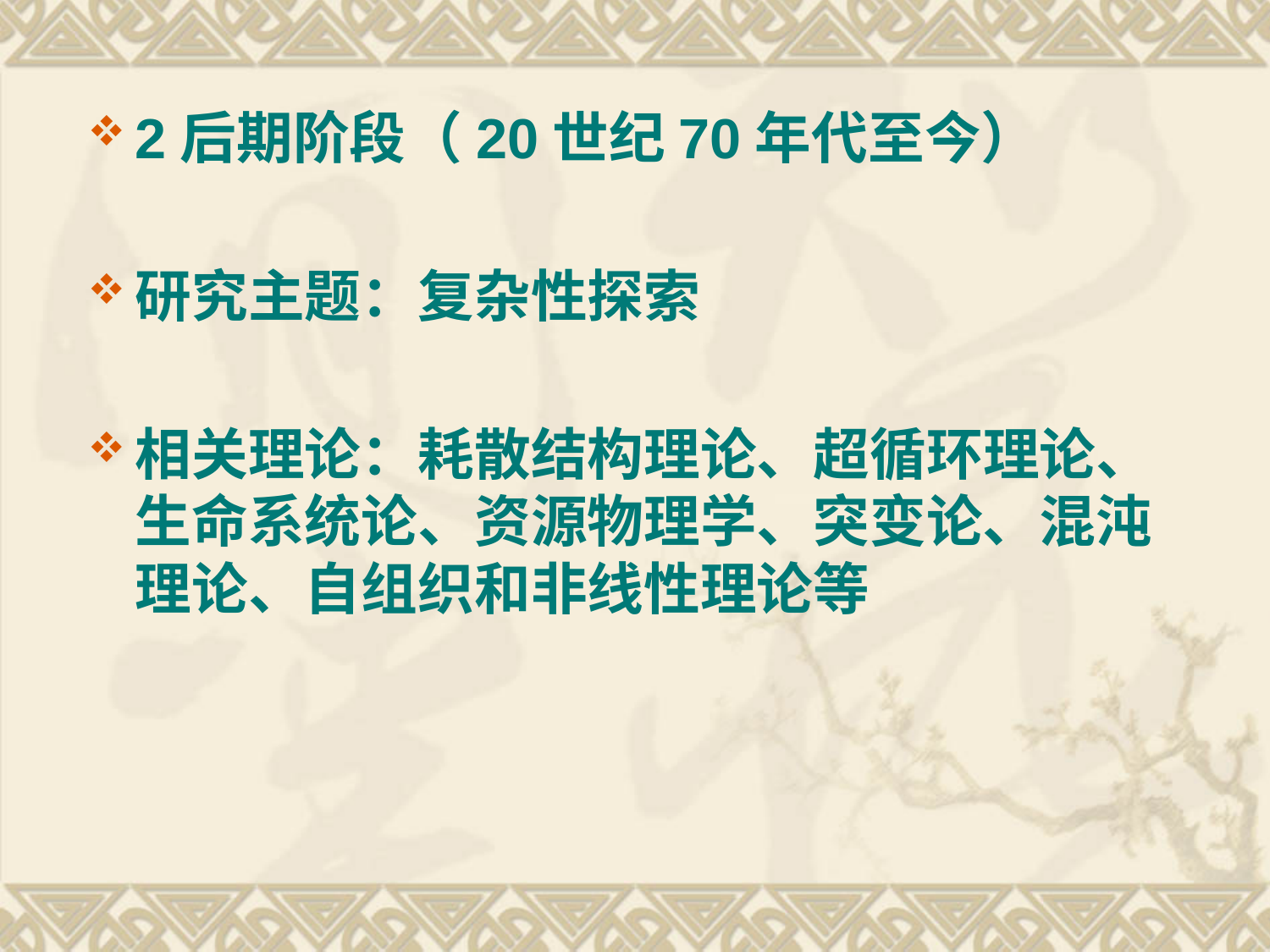

2后期阶段（20世纪70年代至今）

研究主题：复杂性探索

相关理论：耗散结构理论、超循环理论、生命系统论、资源物理学、突变论、混沌理论、自组织和非线性理论等